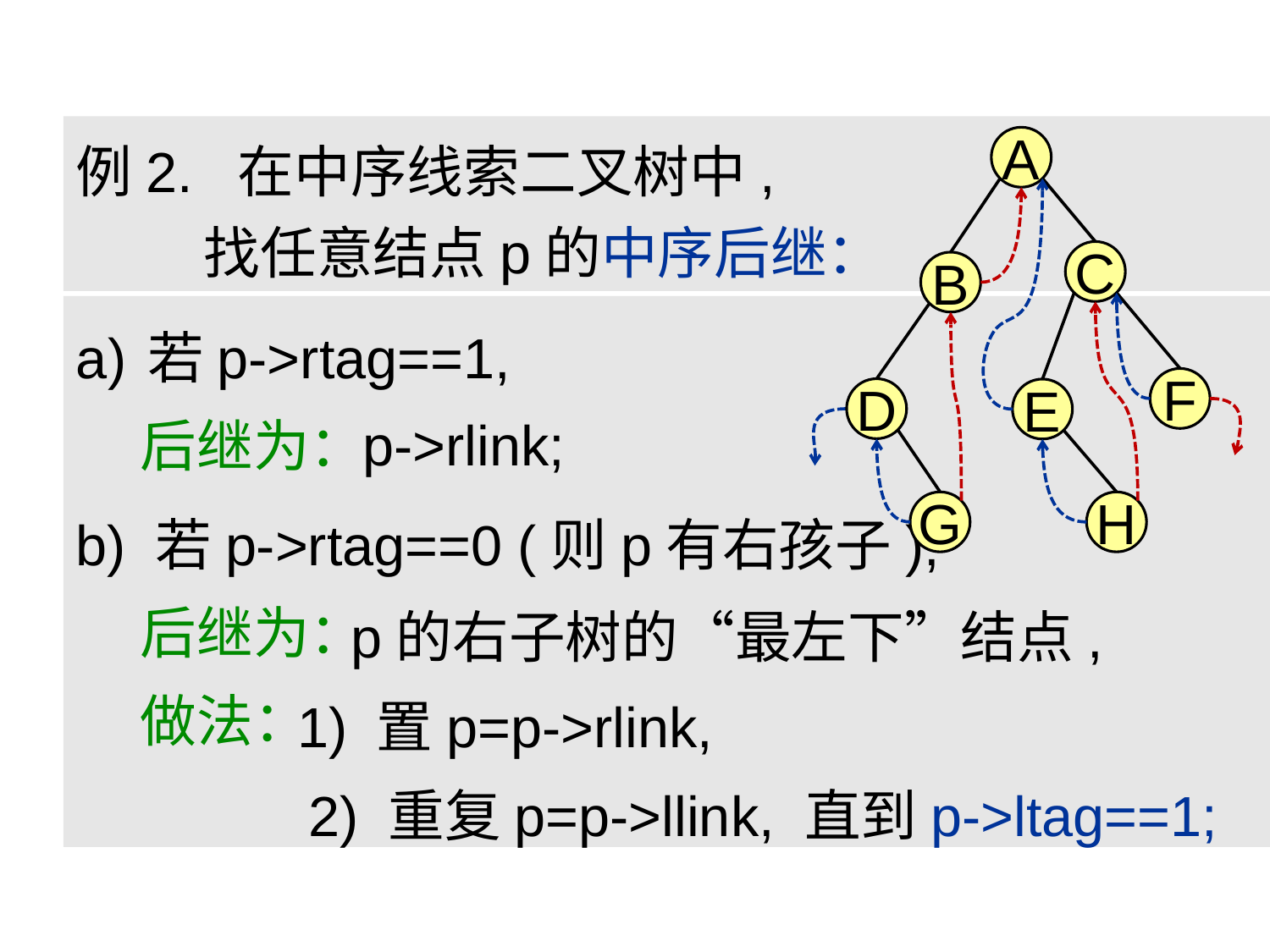

例2.  在中序线索二叉树中,
         找任意结点p的中序后继：
A
C
B
若p->rtag==1,
    后继为：
b) 若p->rtag==0 (则p有右孩子),
    后继为：
    做法：

F
D
E
p->rlink;
G
H
p的右子树的“最左下”结点,
1) 置p=p->rlink,
2) 重复p=p->llink, 直到p->ltag==1;